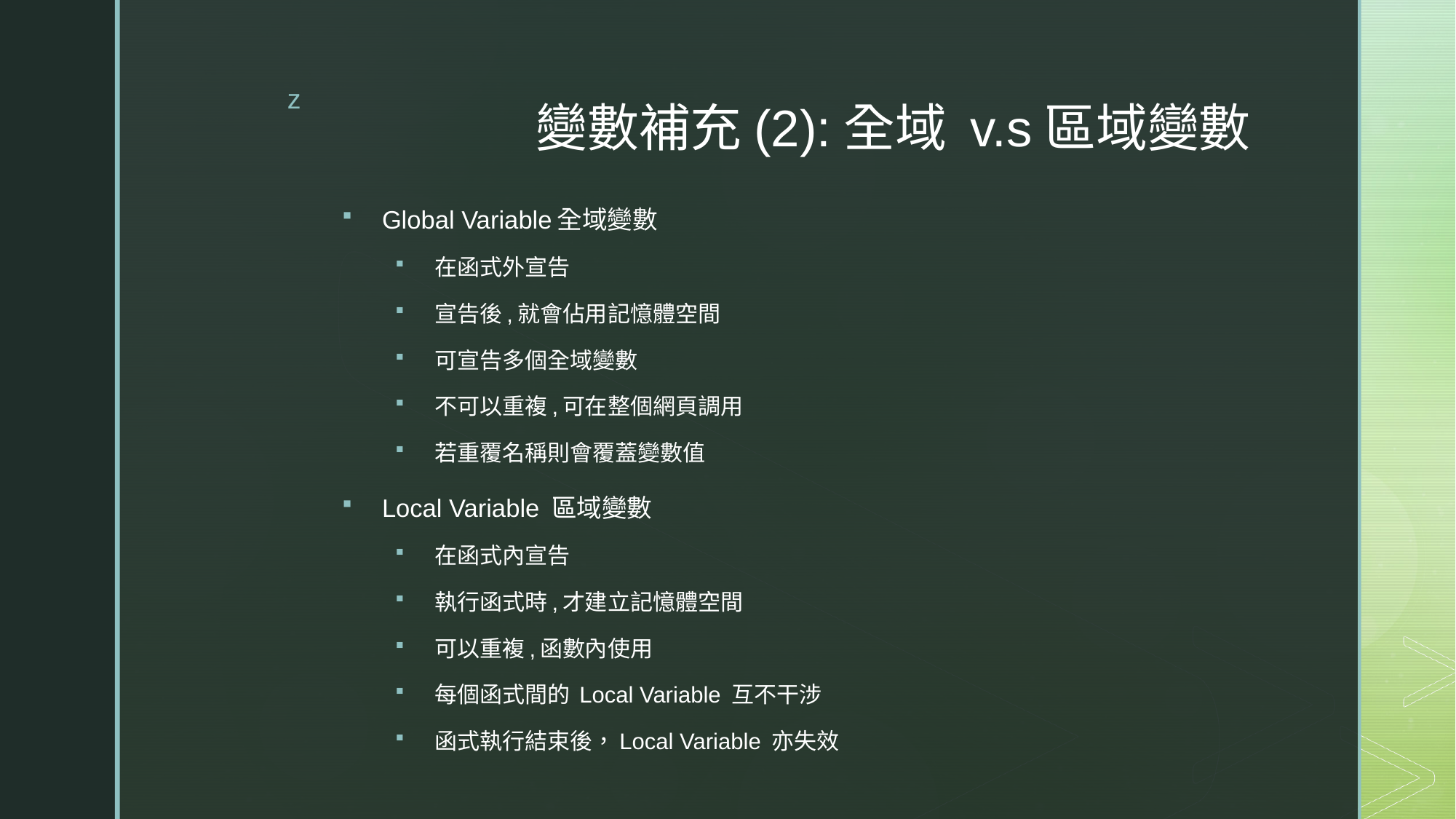

# 變數補充(2):全域 v.s區域變數
Global Variable全域變數
在函式外宣告
宣告後,就會佔用記憶體空間
可宣告多個全域變數
不可以重複,可在整個網頁調用
若重覆名稱則會覆蓋變數值
Local Variable 區域變數
在函式內宣告
執行函式時,才建立記憶體空間
可以重複,函數內使用
每個函式間的 Local Variable 互不干涉
函式執行結束後，Local Variable 亦失效